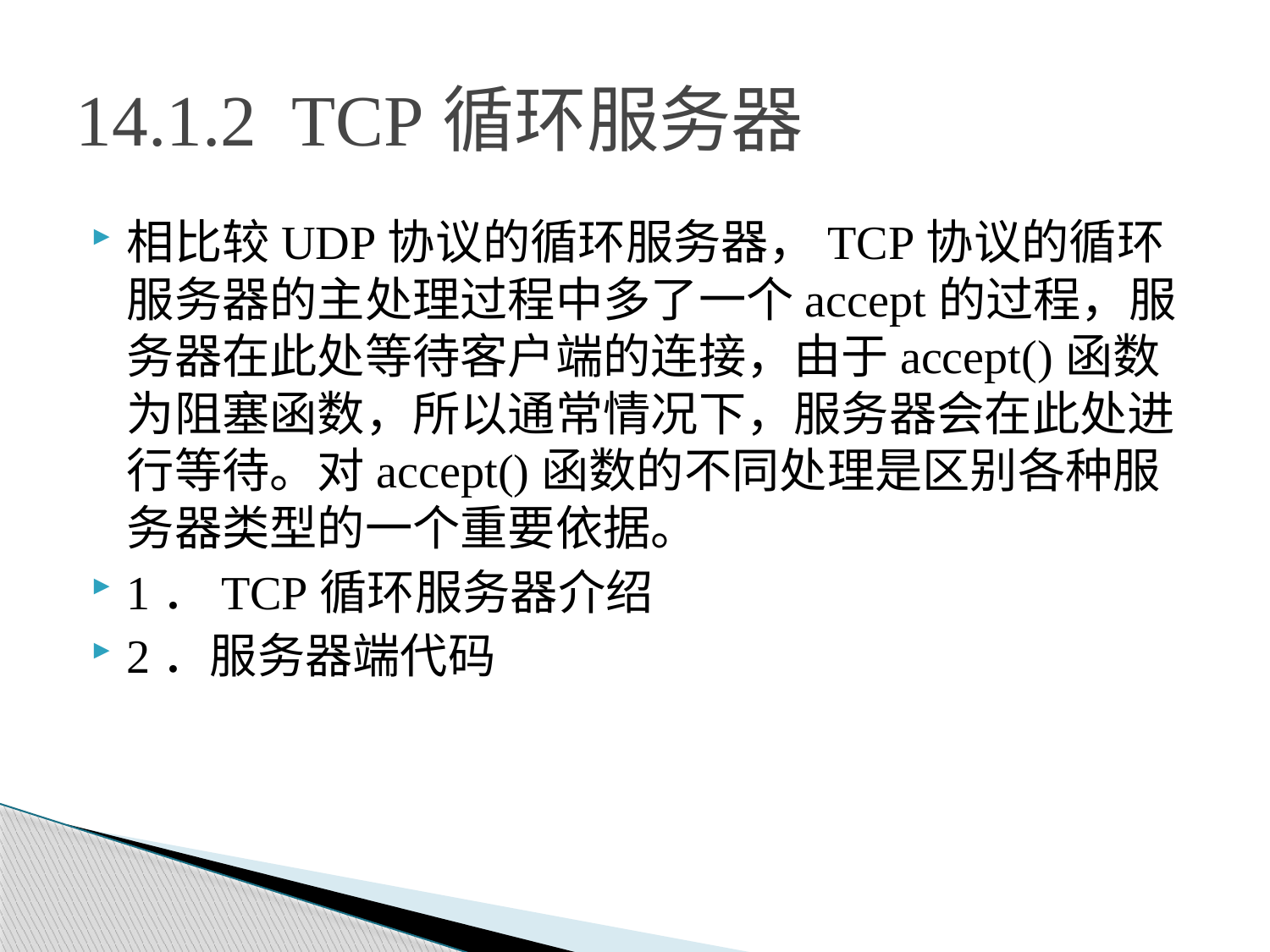

# 14.1.2  TCP循环服务器
相比较UDP协议的循环服务器，TCP协议的循环服务器的主处理过程中多了一个accept的过程，服务器在此处等待客户端的连接，由于accept()函数为阻塞函数，所以通常情况下，服务器会在此处进行等待。对accept()函数的不同处理是区别各种服务器类型的一个重要依据。
1．TCP循环服务器介绍
2．服务器端代码